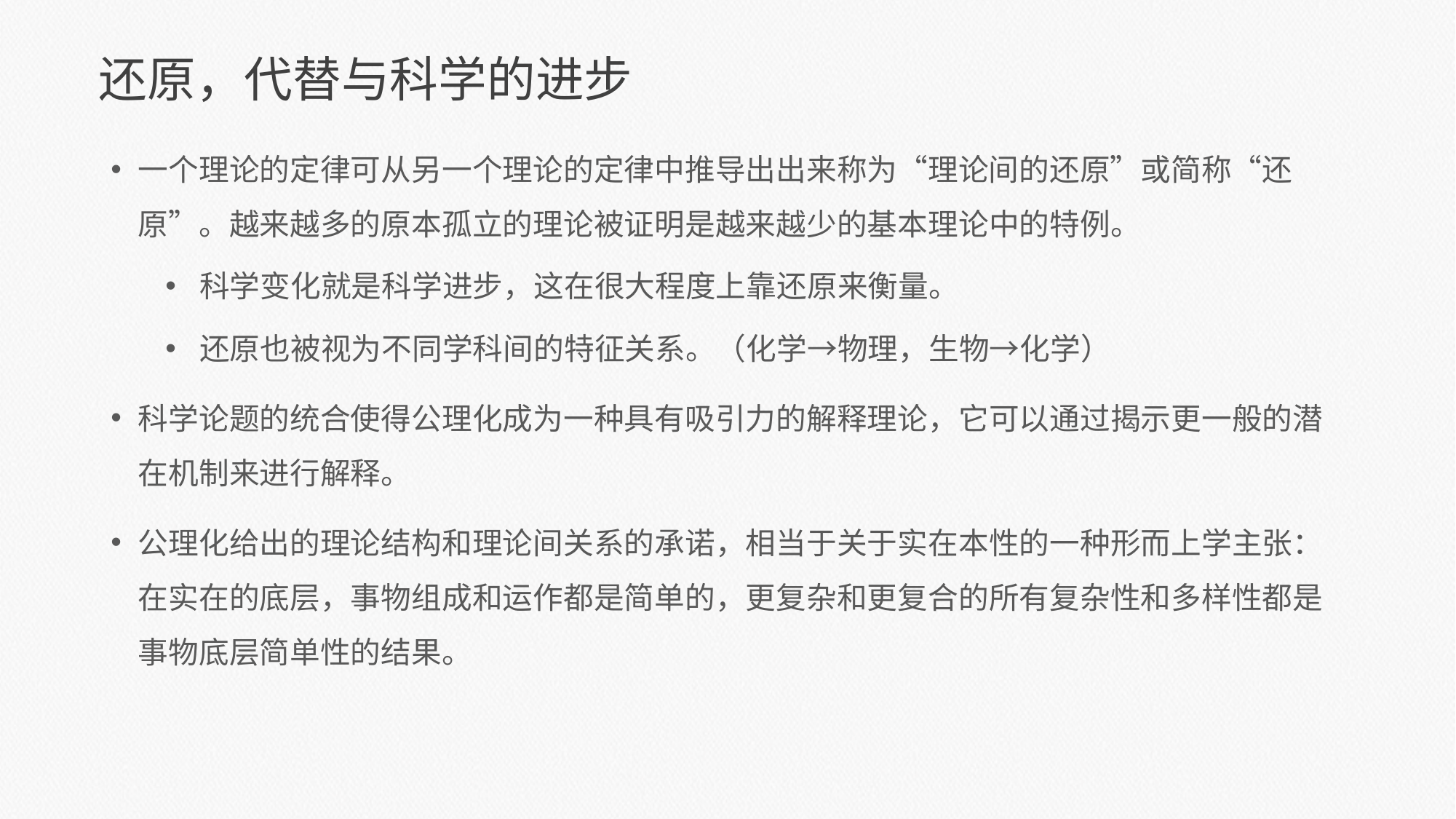

还原，代替与科学的进步
一个理论的定律可从另一个理论的定律中推导出出来称为“理论间的还原”或简称“还原”。越来越多的原本孤立的理论被证明是越来越少的基本理论中的特例。
科学变化就是科学进步，这在很大程度上靠还原来衡量。
还原也被视为不同学科间的特征关系。（化学→物理，生物→化学）
科学论题的统合使得公理化成为一种具有吸引力的解释理论，它可以通过揭示更一般的潜在机制来进行解释。
公理化给出的理论结构和理论间关系的承诺，相当于关于实在本性的一种形而上学主张：在实在的底层，事物组成和运作都是简单的，更复杂和更复合的所有复杂性和多样性都是事物底层简单性的结果。